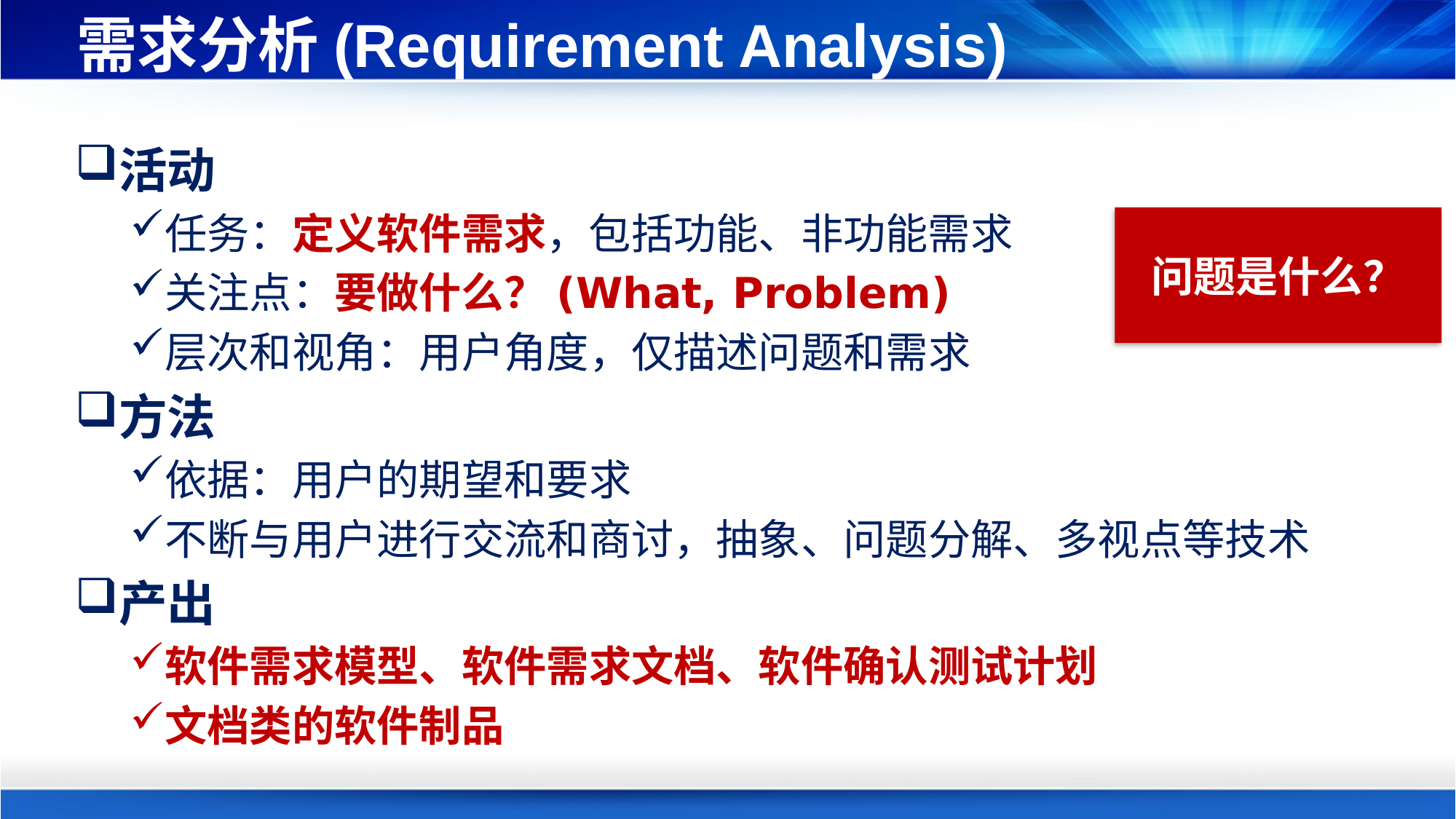

# 需求分析(Requirement Analysis)
活动
任务：定义软件需求，包括功能、非功能需求
关注点：要做什么？(What, Problem)
层次和视角：用户角度，仅描述问题和需求
方法
依据：用户的期望和要求
不断与用户进行交流和商讨，抽象、问题分解、多视点等技术
产出
软件需求模型、软件需求文档、软件确认测试计划
文档类的软件制品
问题是什么？